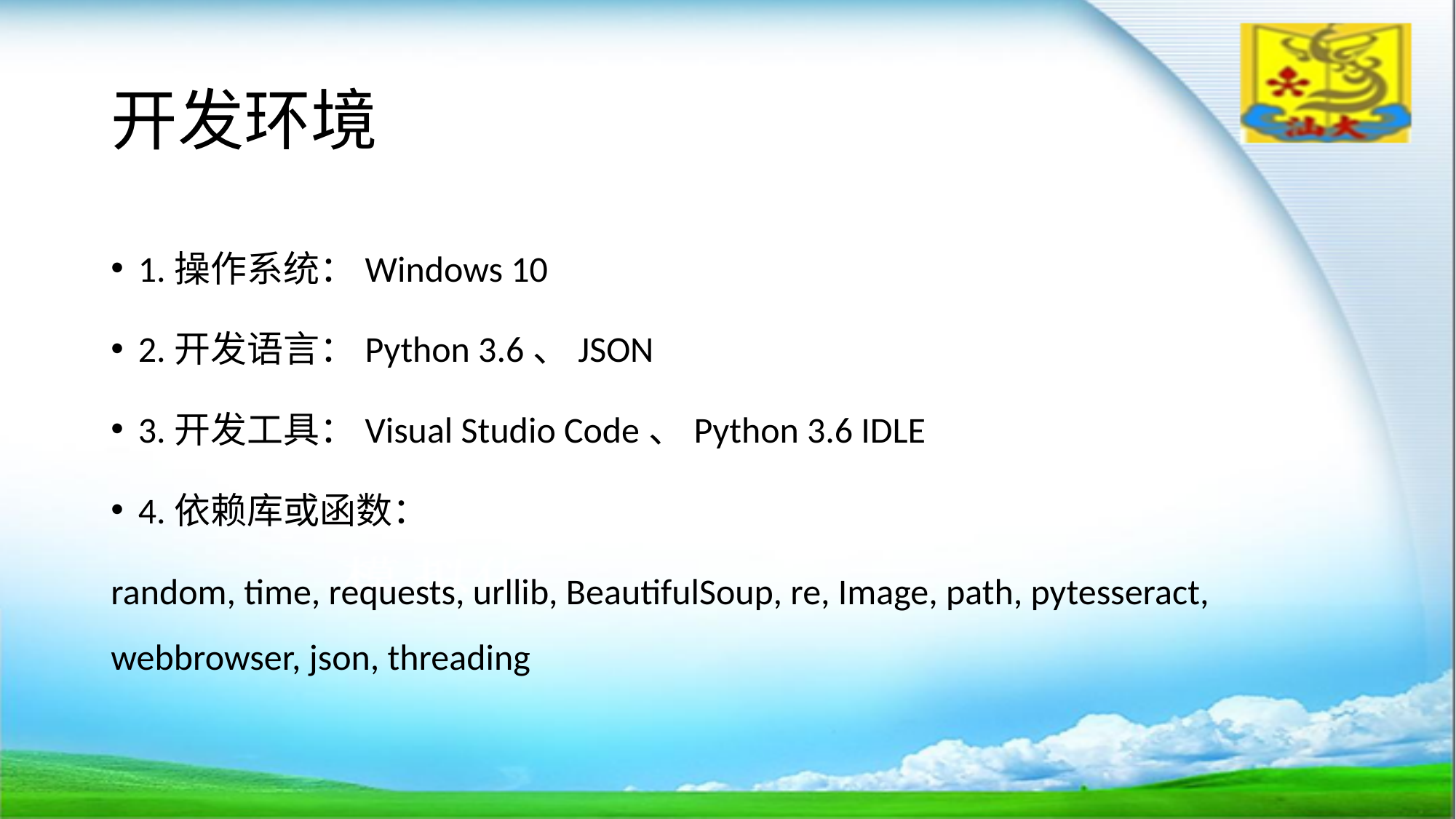

# 开发环境
1.操作系统：Windows 10
2.开发语言：Python 3.6、JSON
3.开发工具：Visual Studio Code、Python 3.6 IDLE
4.依赖库或函数：
random, time, requests, urllib, BeautifulSoup, re, Image, path, pytesseract, webbrowser, json, threading